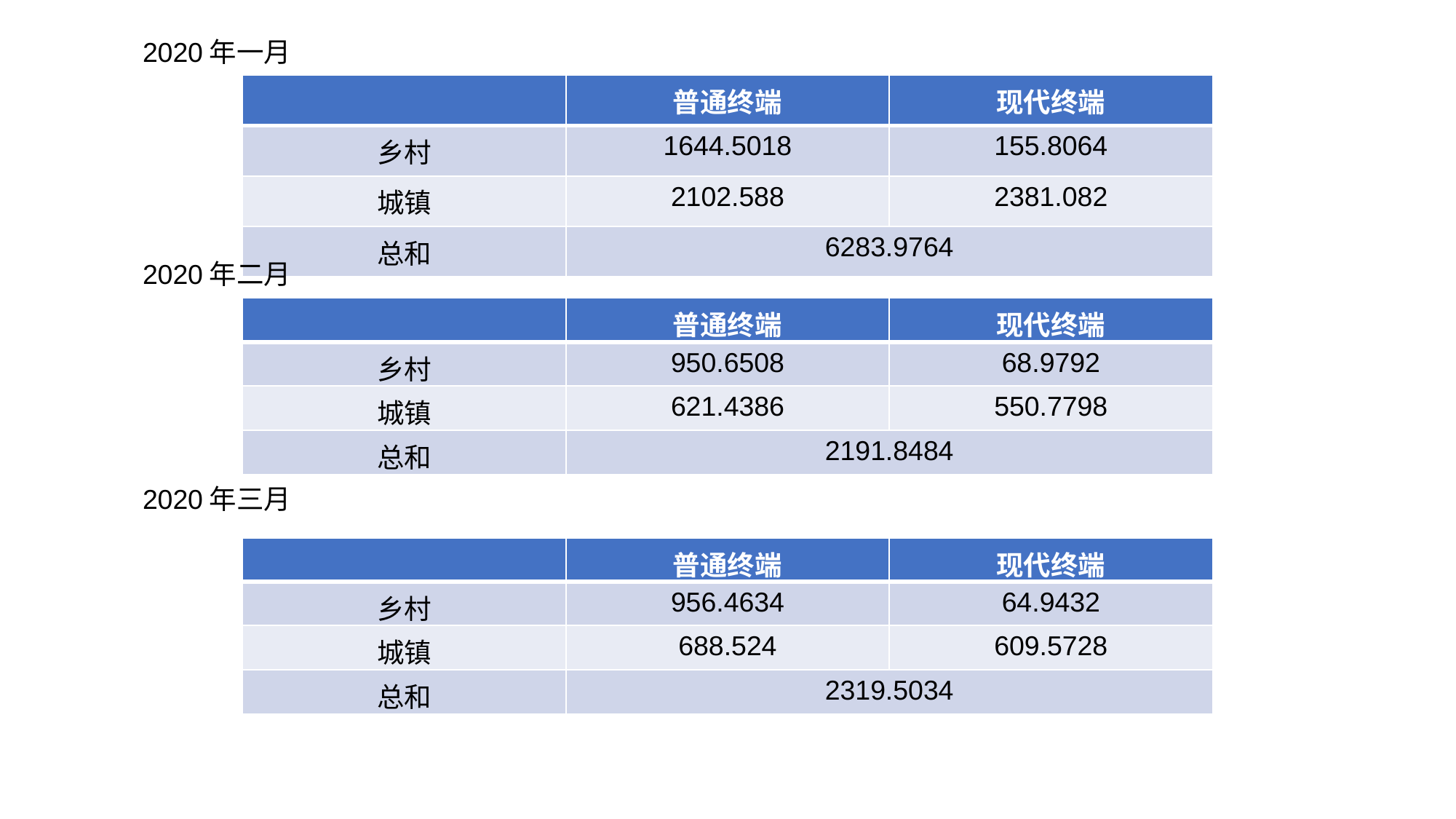

2020年一月
|  | 普通终端 | 现代终端 |
| --- | --- | --- |
| 乡村 | 1644.5018 | 155.8064 |
| 城镇 | 2102.588 | 2381.082 |
| 总和 | 6283.9764 |  |
2020年二月
|  | 普通终端 | 现代终端 |
| --- | --- | --- |
| 乡村 | 950.6508 | 68.9792 |
| 城镇 | 621.4386 | 550.7798 |
| 总和 | 2191.8484 |  |
2020年三月
|  | 普通终端 | 现代终端 |
| --- | --- | --- |
| 乡村 | 956.4634 | 64.9432 |
| 城镇 | 688.524 | 609.5728 |
| 总和 | 2319.5034 |  |